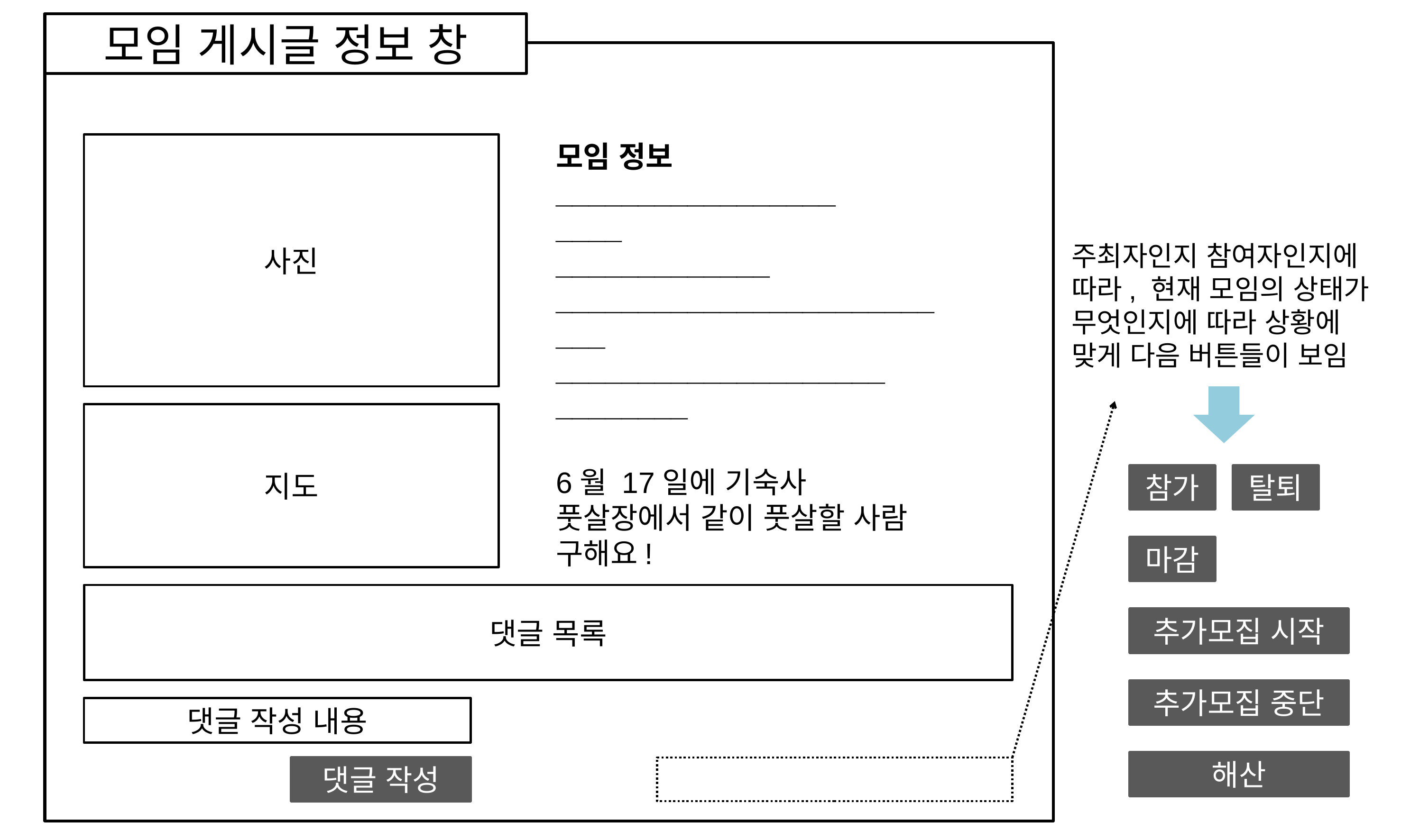

모임 게시글 정보 창

모임 정보
_________________
____
_____________
__________________________
____________________
________

6월 17일에 기숙사 풋살장에서 같이 풋살할 사람 구해요!

사진
주최자인지 참여자인지에
따라, 현재 모임의 상태가
무엇인지에 따라 상황에
맞게 다음 버튼들이 보임

지도
참가
탈퇴
마감
댓글 목록
추가모집 시작
추가모집 중단
댓글 작성 내용
해산
댓글 작성